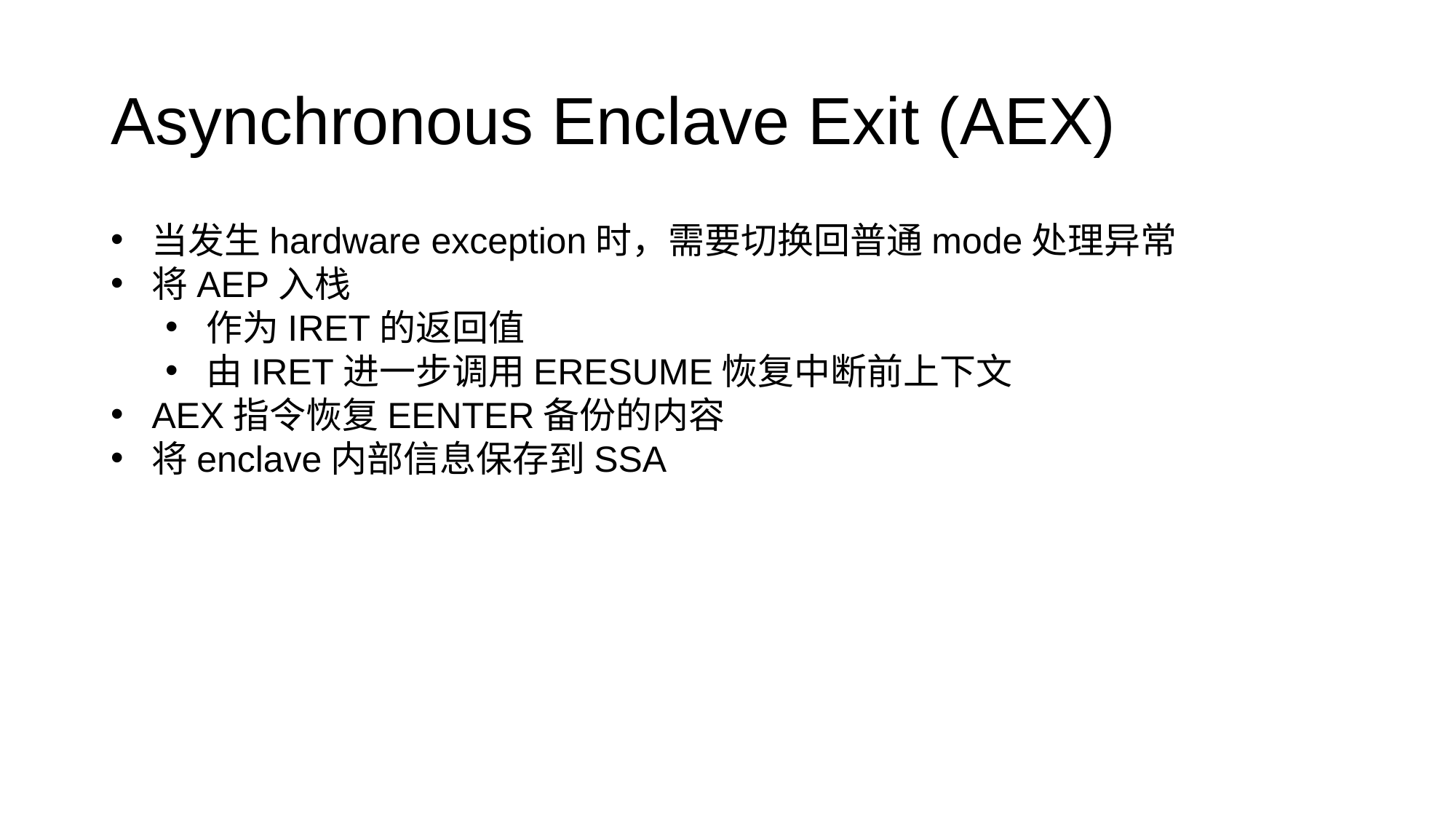

# Asynchronous Enclave Exit (AEX)
当发生hardware exception时，需要切换回普通mode处理异常
将AEP入栈
作为IRET的返回值
由IRET进一步调用ERESUME恢复中断前上下文
AEX指令恢复EENTER备份的内容
将enclave内部信息保存到SSA